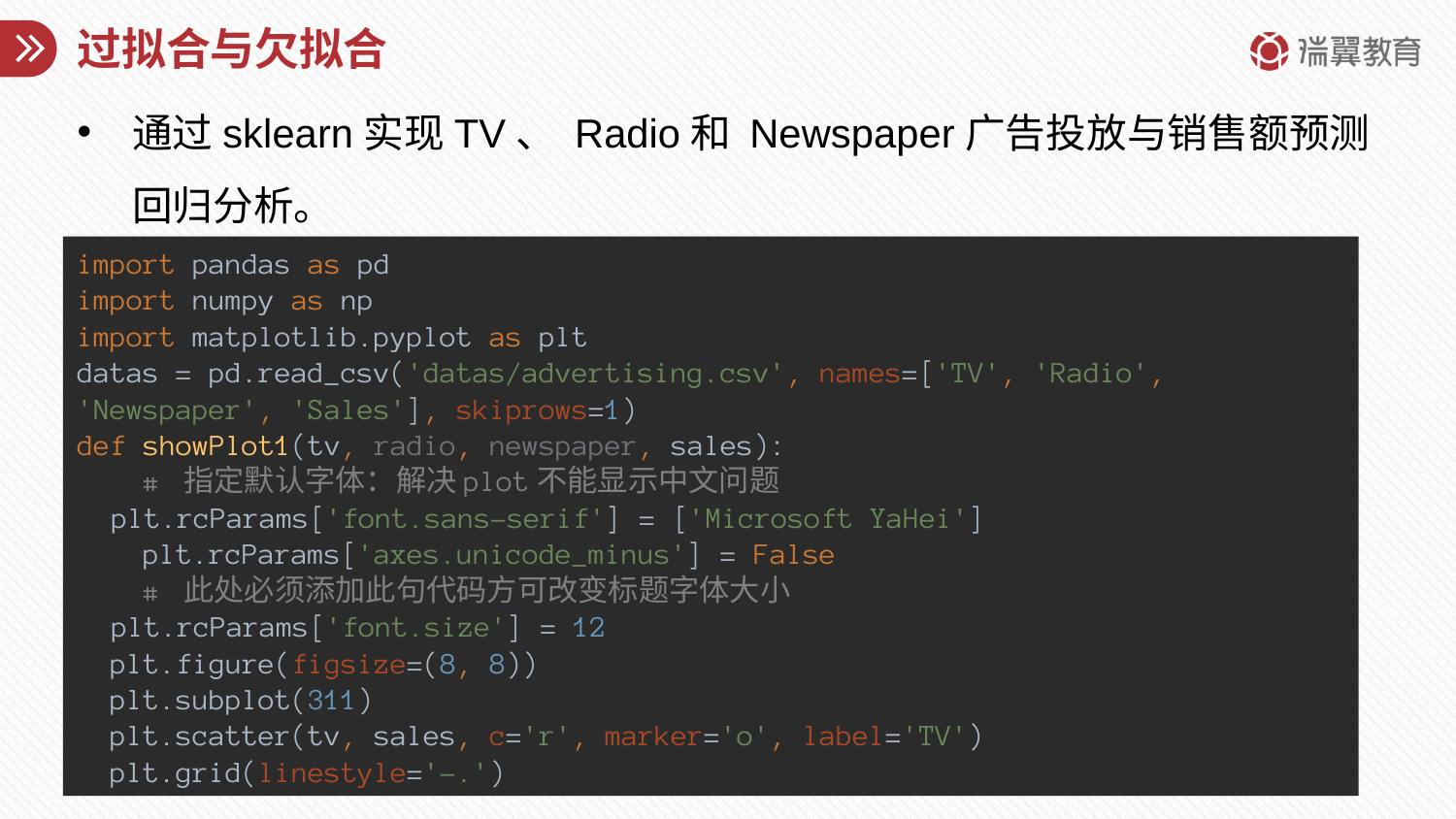

# 过拟合与欠拟合
通过sklearn实现TV、 Radio和 Newspaper广告投放与销售额预测回归分析。
import pandas as pd
import numpy as np
import matplotlib.pyplot as plt
datas = pd.read_csv('datas/advertising.csv', names=['TV', 'Radio', 'Newspaper', 'Sales'], skiprows=1)
def showPlot1(tv, radio, newspaper, sales):
    # 指定默认字体：解决plot不能显示中文问题
    plt.rcParams['font.sans-serif'] = ['Microsoft YaHei']
    plt.rcParams['axes.unicode_minus'] = False
    # 此处必须添加此句代码方可改变标题字体大小
    plt.rcParams['font.size'] = 12
  plt.figure(figsize=(8, 8))
  plt.subplot(311)
  plt.scatter(tv, sales, c='r', marker='o', label='TV')
  plt.grid(linestyle='-.')